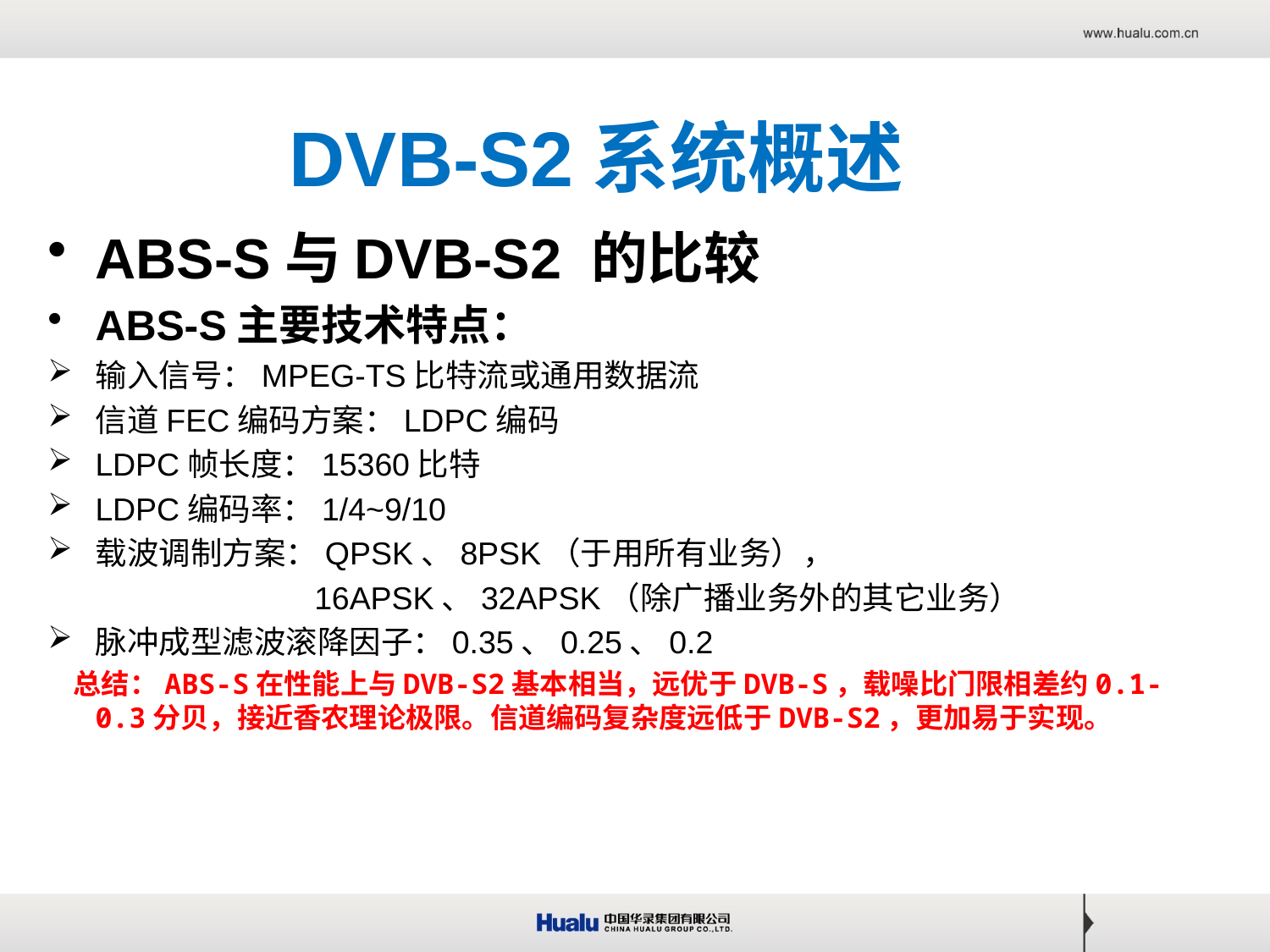

# DVB-S2系统概述
ABS-S与DVB-S2 的比较
ABS-S主要技术特点：
输入信号：MPEG-TS比特流或通用数据流
信道FEC编码方案：LDPC编码
LDPC帧长度：15360比特
LDPC编码率：1/4~9/10
载波调制方案：QPSK、8PSK（于用所有业务），
                              16APSK、32APSK（除广播业务外的其它业务）
脉冲成型滤波滚降因子：0.35、0.25、0.2
   总结：ABS-S在性能上与DVB-S2基本相当，远优于DVB-S，载噪比门限相差约0.1-0.3分贝，接近香农理论极限。信道编码复杂度远低于DVB-S2，更加易于实现。